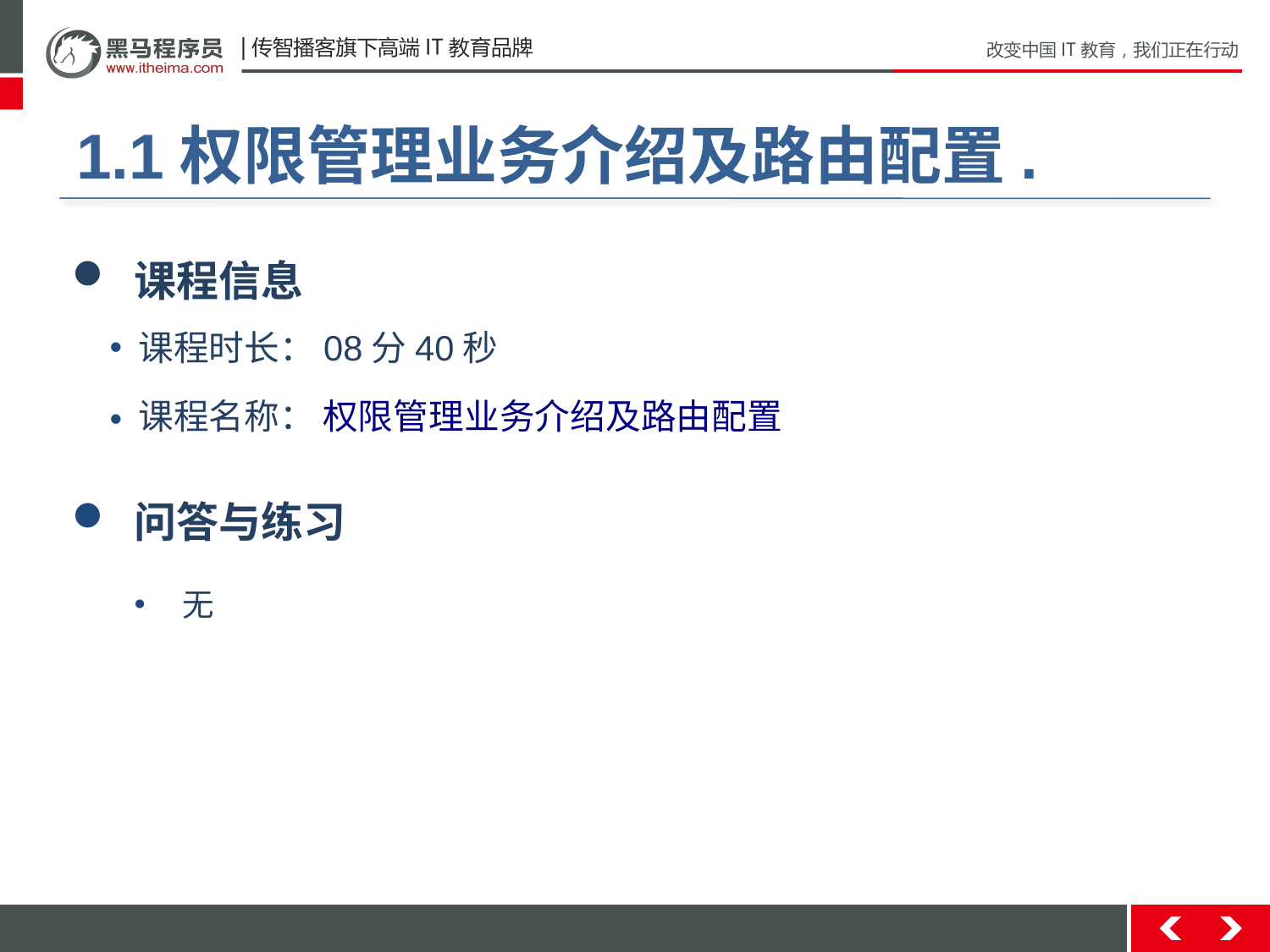

#
1.1权限管理业务介绍及路由配置.
 课程信息
 课程时长：08分40秒
 课程名称： 权限管理业务介绍及路由配置
 问答与练习
无